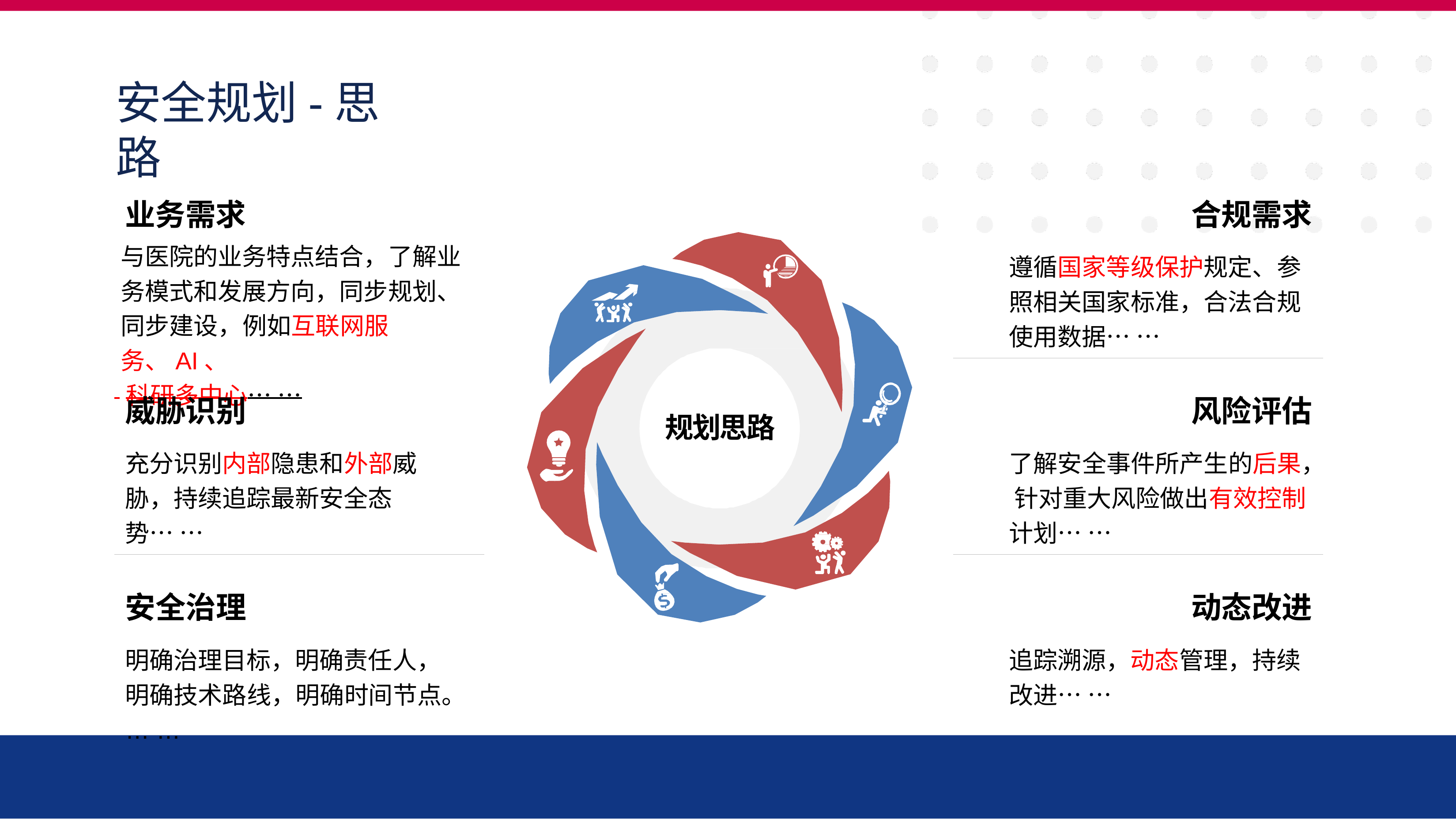

# 安全规划-思路
业务需求
与医院的业务特点结合，了解业 务模式和发展方向，同步规划、 同步建设，例如互联网服务、AI、
 科研多中心… …
合规需求
遵循国家等级保护规定、参 照相关国家标准，合法合规 使用数据… …

威胁识别
充分识别内部隐患和外部威 胁，持续追踪最新安全态 势… …
风险评估
了解安全事件所产生的后果， 针对重大风险做出有效控制 计划… …
规划思路

安全治理
明确治理目标，明确责任人，  明确技术路线，明确时间节点。
… …
动态改进
追踪溯源，动态管理，持续 改进… …